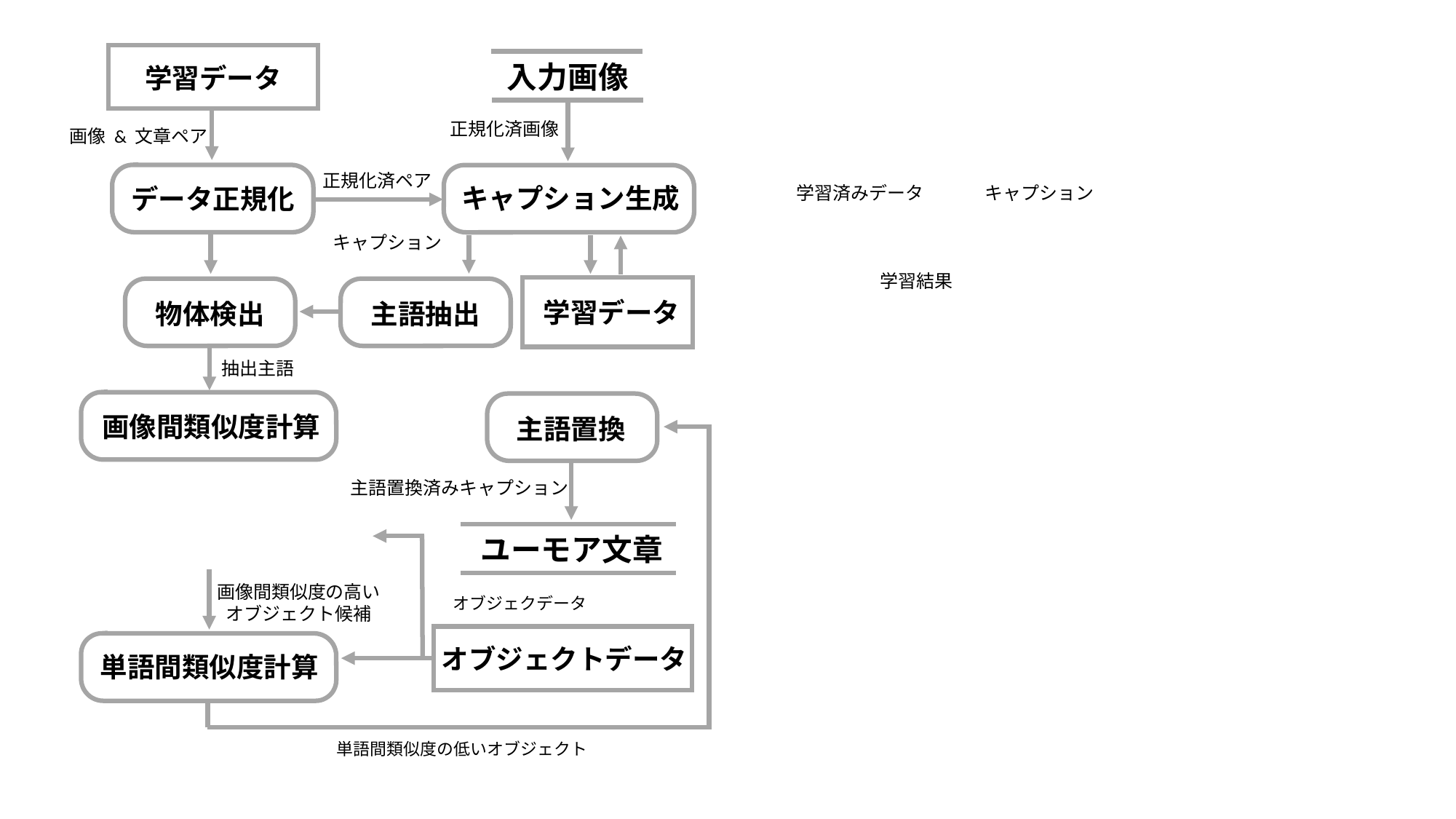

入力画像
学習データ
正規化済画像
画像 & 文章ペア
正規化済ペア

学習済みデータ
キャプション生成
キャプション
データ正規化
キャプション
学習結果

学習データ
物体検出
主語抽出
抽出主語

画像間類似度計算
主語置換
主語置換済みキャプション
ユーモア文章
画像間類似度の高い
オブジェクト候補
オブジェクデータ

オブジェクトデータ
単語間類似度計算
単語間類似度の低いオブジェクト